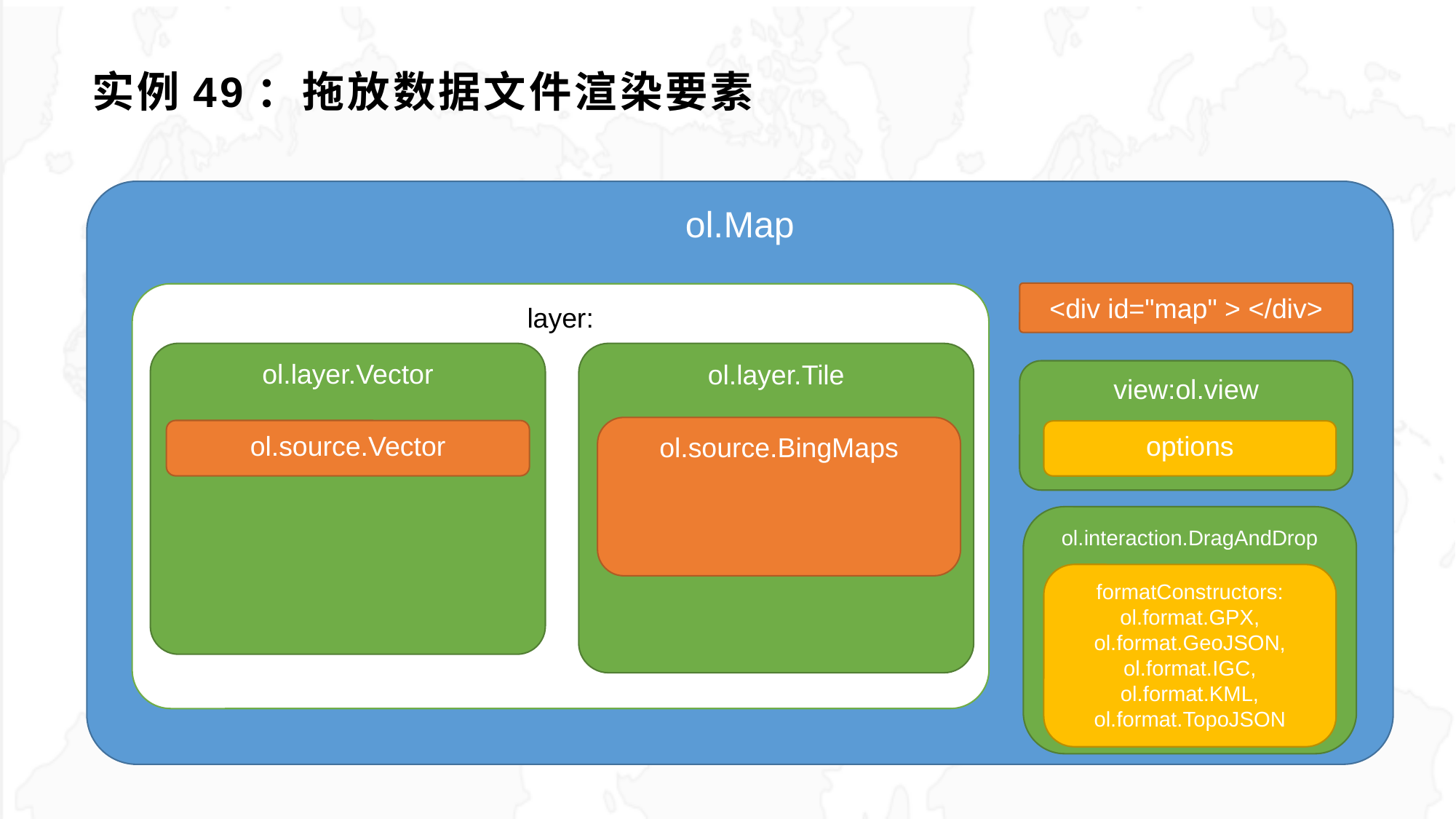

# 实例49：拖放数据文件渲染要素
ol.Map
<div id="map" > </div>
layer:
ol.layer.Vector
ol.layer.Tile
view:ol.view
options
ol.source.BingMaps
ol.source.Vector

ol.interaction.DragAndDrop
formatConstructors:
ol.format.GPX,
ol.format.GeoJSON,
ol.format.IGC,
ol.format.KML,
ol.format.TopoJSON